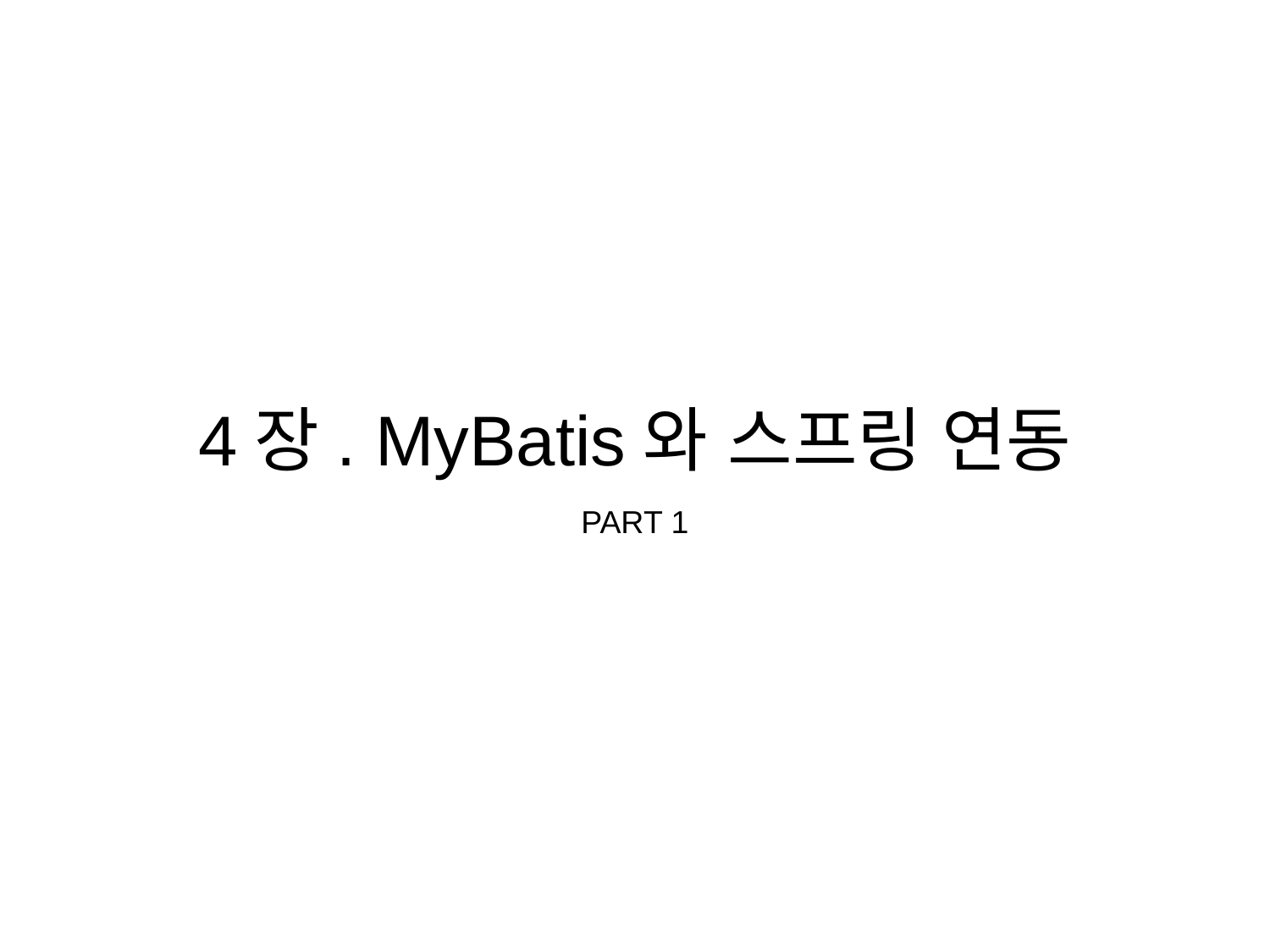

# 4장. MyBatis와 스프링 연동
PART 1